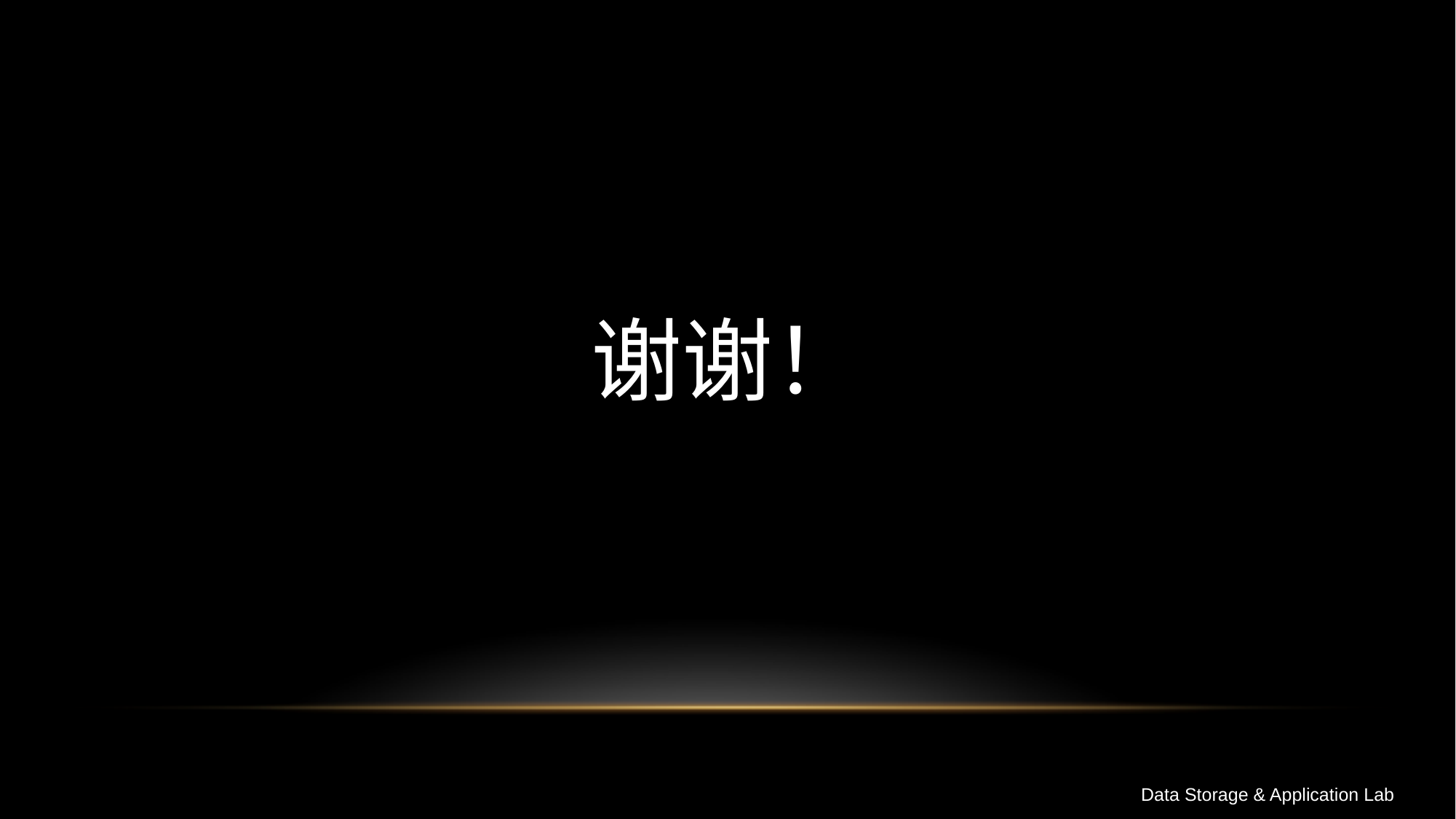

# 谢谢！
Data Storage & Application Lab